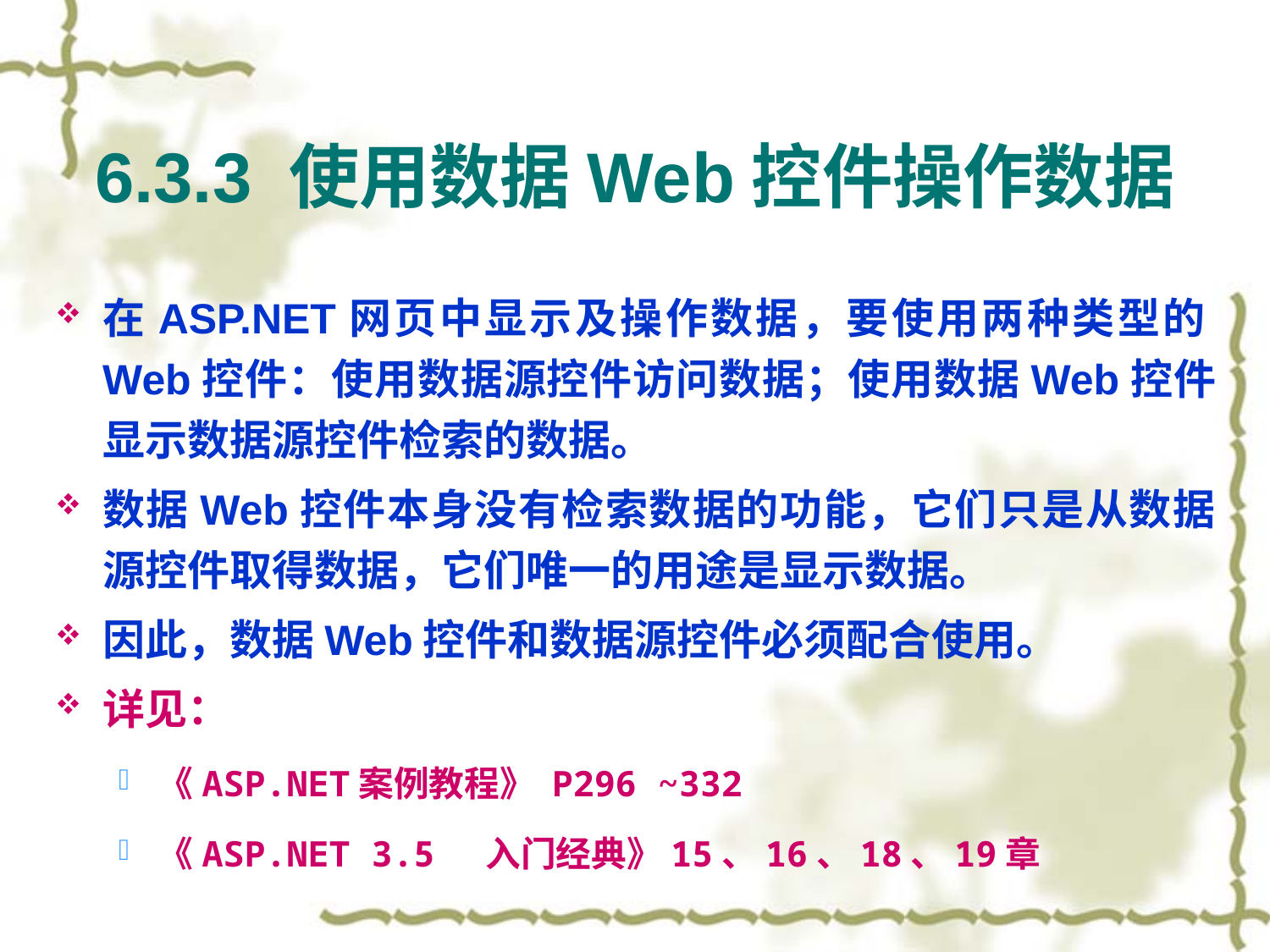

# 6.3.3 使用数据Web控件操作数据
在ASP.NET网页中显示及操作数据，要使用两种类型的Web控件：使用数据源控件访问数据；使用数据Web控件显示数据源控件检索的数据。
数据Web控件本身没有检索数据的功能，它们只是从数据源控件取得数据，它们唯一的用途是显示数据。
因此，数据Web控件和数据源控件必须配合使用。
详见：
《ASP.NET案例教程》 P296 ~332
《ASP.NET 3.5  入门经典》15、16、18、19章